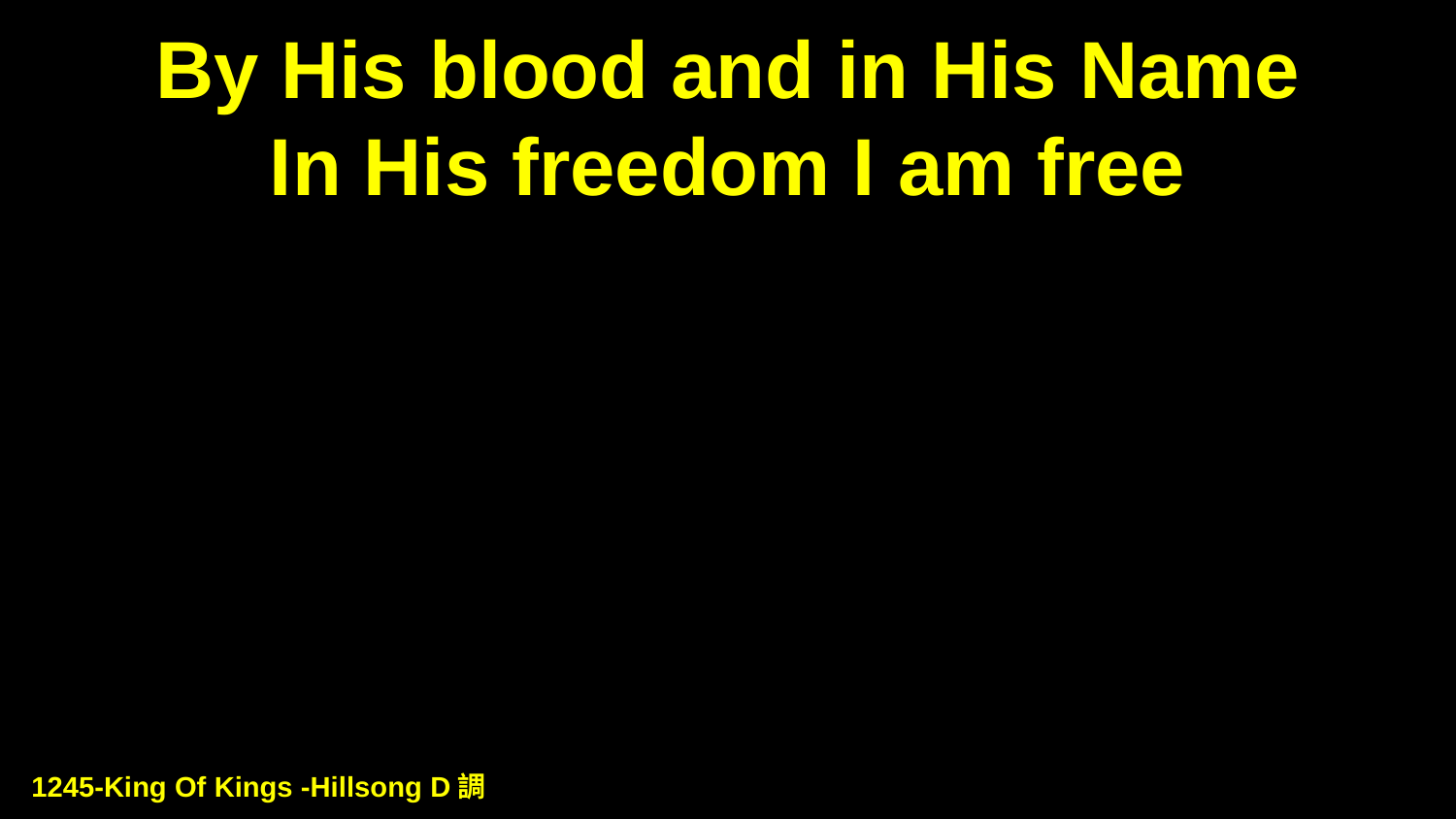

# By His blood and in His Name In His freedom I am free
1245-King Of Kings -Hillsong D調